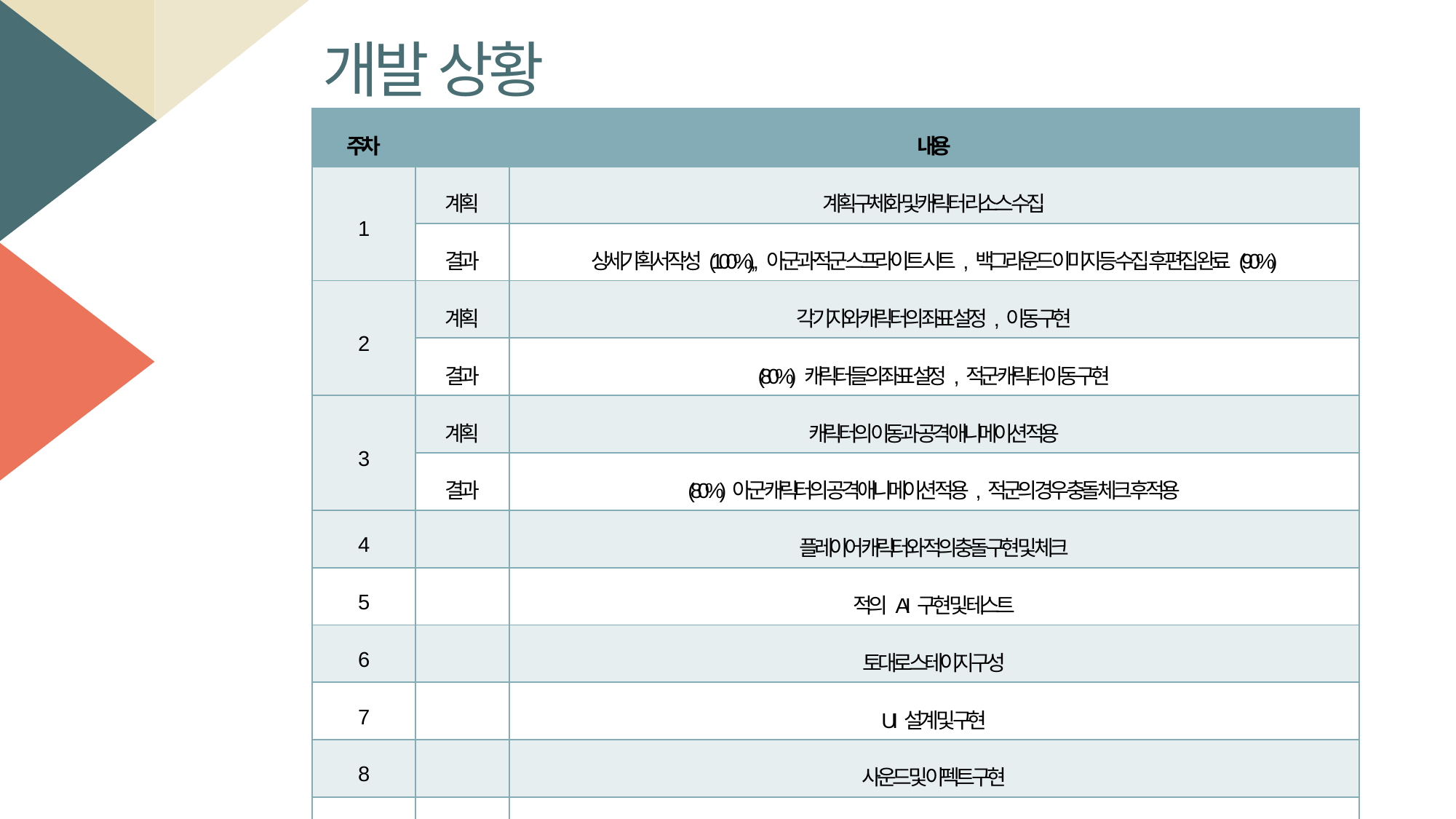

개발 상황
| 주차 |  | 내용 |
| --- | --- | --- |
| 1 | 계획 | 계획 구체화 및 캐릭터 리소스 수집 |
|  | 결과 | 상세기획서 작성(100%), , 아군과 적군 스프라이트 시트, 백그라운드 이미지 등 수집 후 편집 완료 (90%) |
| 2 | 계획 | 각 기지와 캐릭터의 좌표 설정, 이동 구현 |
|  | 결과 | (80%) 캐릭터들의 좌표 설정, 적군 캐릭터 이동 구현 |
| 3 | 계획 | 캐릭터의 이동과 공격 애니메이션 적용 |
|  | 결과 | (80%) 아군 캐릭터의 공격 애니메이션 적용, 적군의 경우 충돌 체크 후 적용 |
| 4 |  | 플레이어 캐릭터와 적의 충돌 구현 및 체크 |
| 5 |  | 적의 AI 구현 및 테스트 |
| 6 |  | 토대로 스테이지 구성 |
| 7 |  | UI 설계 및 구현 |
| 8 |  | 사운드 및 이펙트 구현 |
| 9 |  | 테스트 및 수정 |
| 10 |  | 최종 발표 |